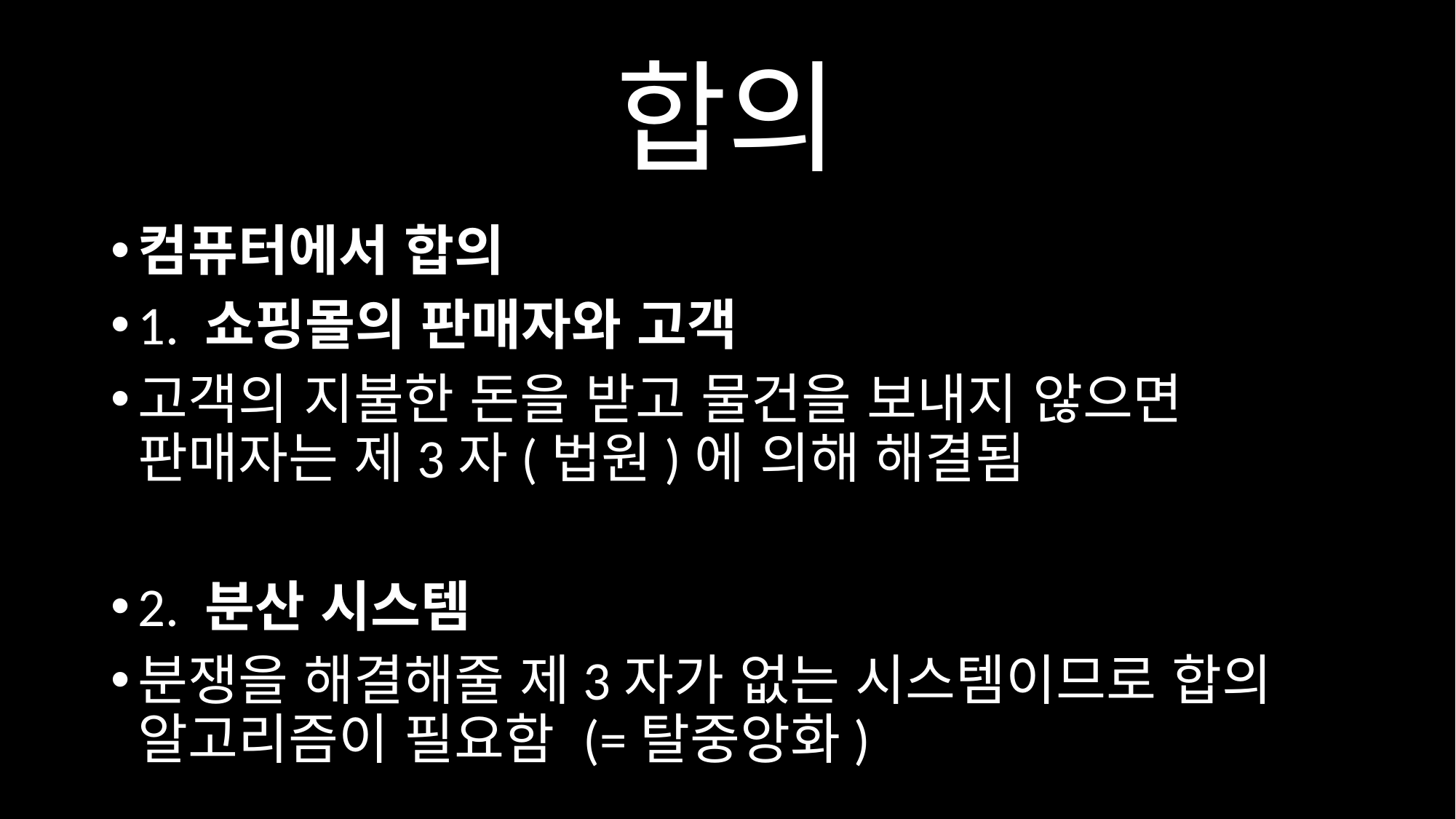

# 합의
컴퓨터에서 합의
1. 쇼핑몰의 판매자와 고객
고객의 지불한 돈을 받고 물건을 보내지 않으면 판매자는 제3자(법원)에 의해 해결됨

2. 분산 시스템
분쟁을 해결해줄 제3자가 없는 시스템이므로 합의 알고리즘이 필요함 (=탈중앙화)